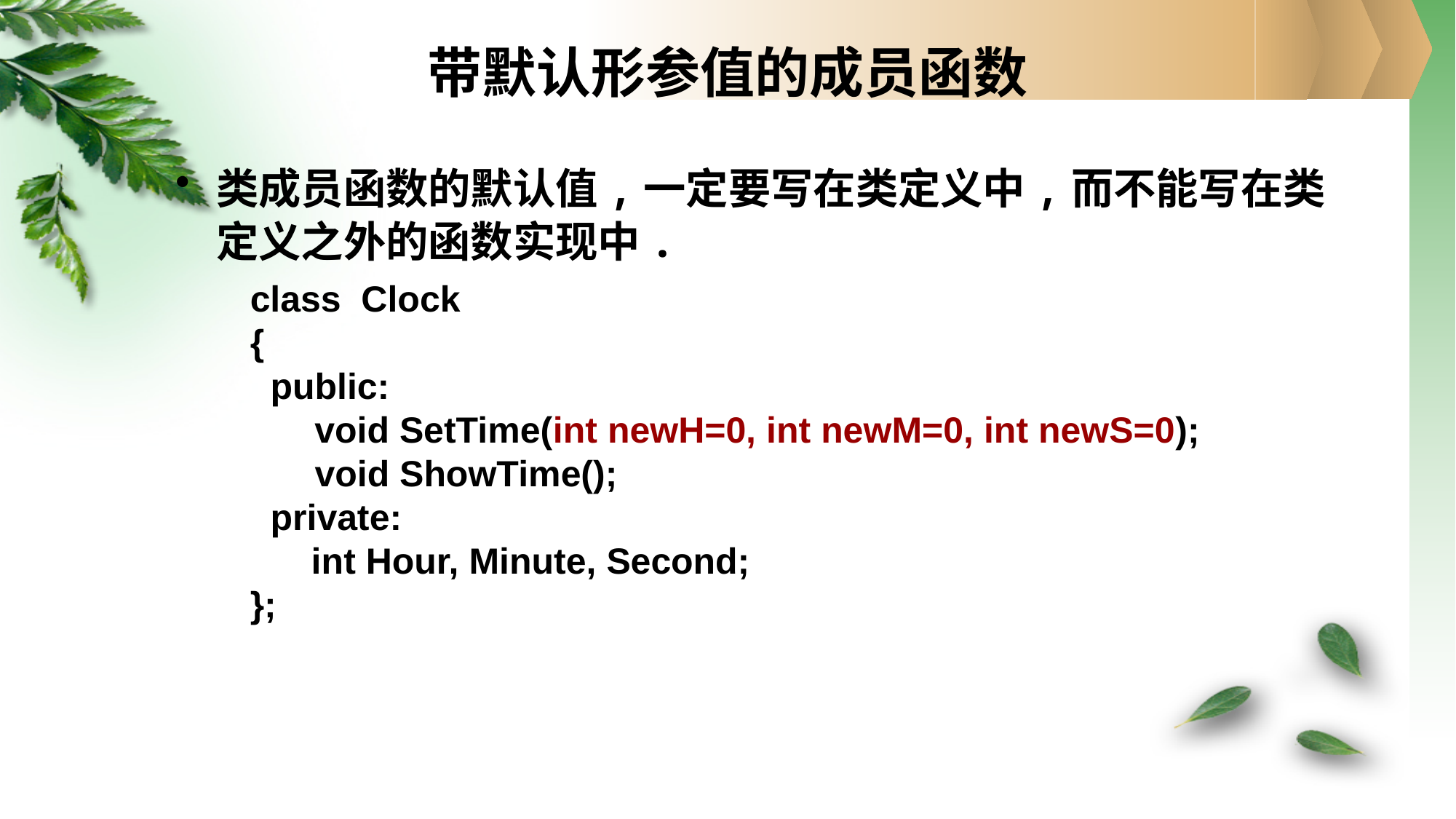

# 带默认形参值的成员函数
类成员函数的默认值,一定要写在类定义中,而不能写在类定义之外的函数实现中.
class  Clock
{
  public:
   void SetTime(int newH=0, int newM=0, int newS=0);
   void ShowTime();
  private:
      int Hour, Minute, Second;
};